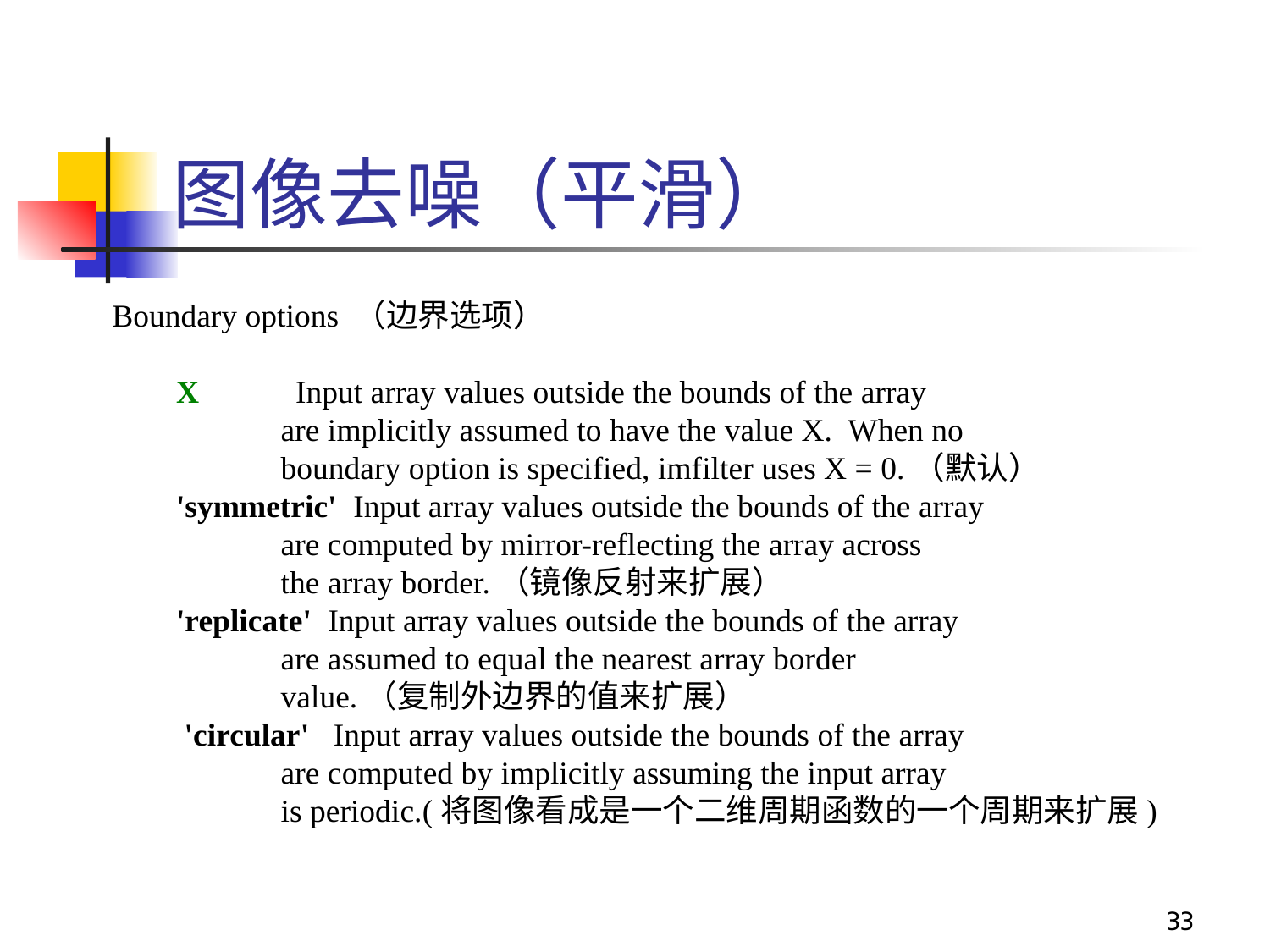

图像去噪（平滑）
Boundary options （边界选项）

        X            Input array values outside the bounds of the array
                     are implicitly assumed to have the value X.  When no
                     boundary option is specified, imfilter uses X = 0.（默认）
        'symmetric'  Input array values outside the bounds of the array
                     are computed by mirror-reflecting the array across
                     the array border.（镜像反射来扩展）
        'replicate'  Input array values outside the bounds of the array
                     are assumed to equal the nearest array border
                     value.（复制外边界的值来扩展）
         'circular'   Input array values outside the bounds of the array
                     are computed by implicitly assuming the input array
                     is periodic.(将图像看成是一个二维周期函数的一个周期来扩展)
33